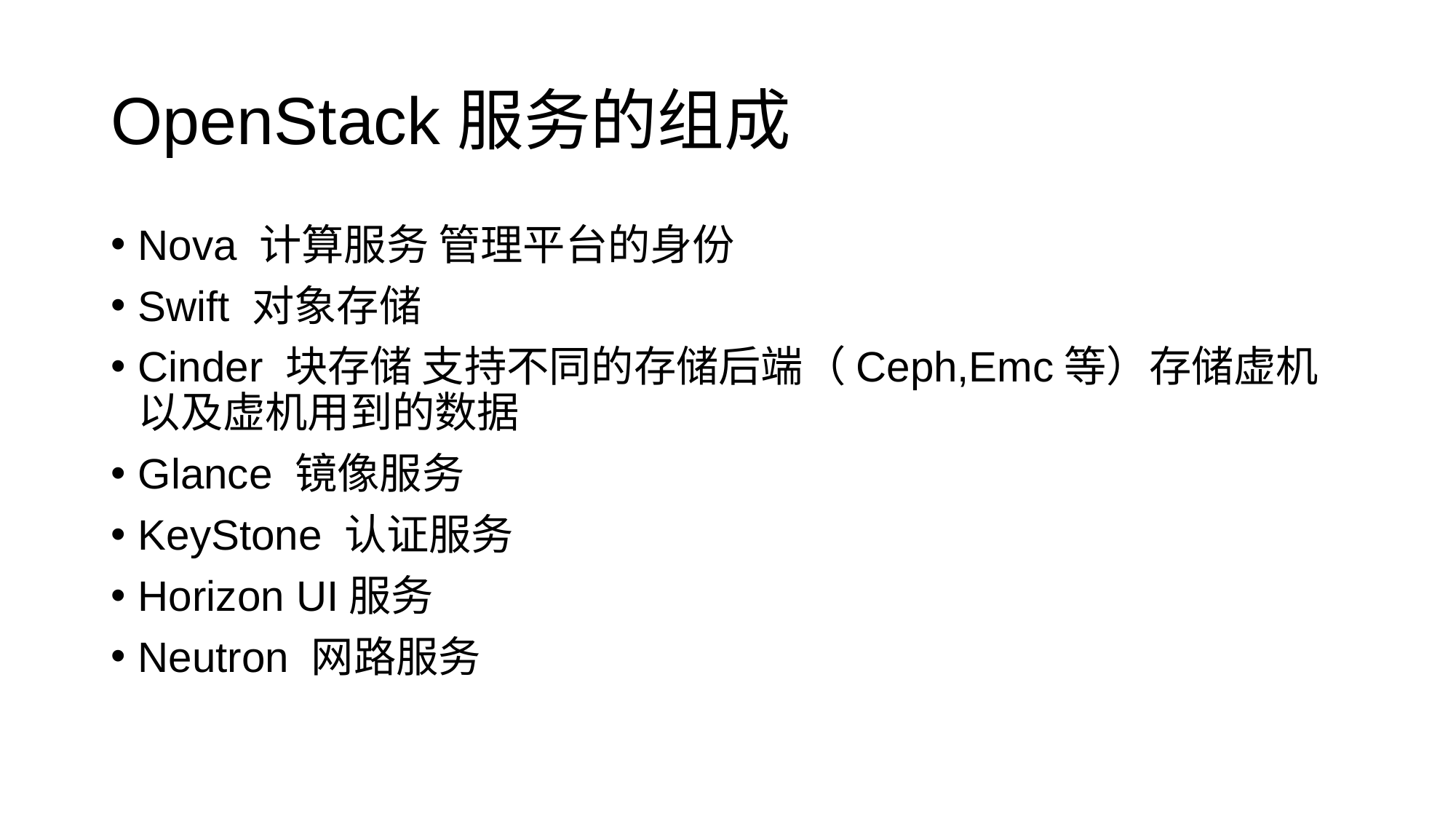

# OpenStack服务的组成
Nova 计算服务 管理平台的身份
Swift 对象存储
Cinder 块存储 支持不同的存储后端（Ceph,Emc等）存储虚机以及虚机用到的数据
Glance 镜像服务
KeyStone 认证服务
Horizon UI服务
Neutron 网路服务